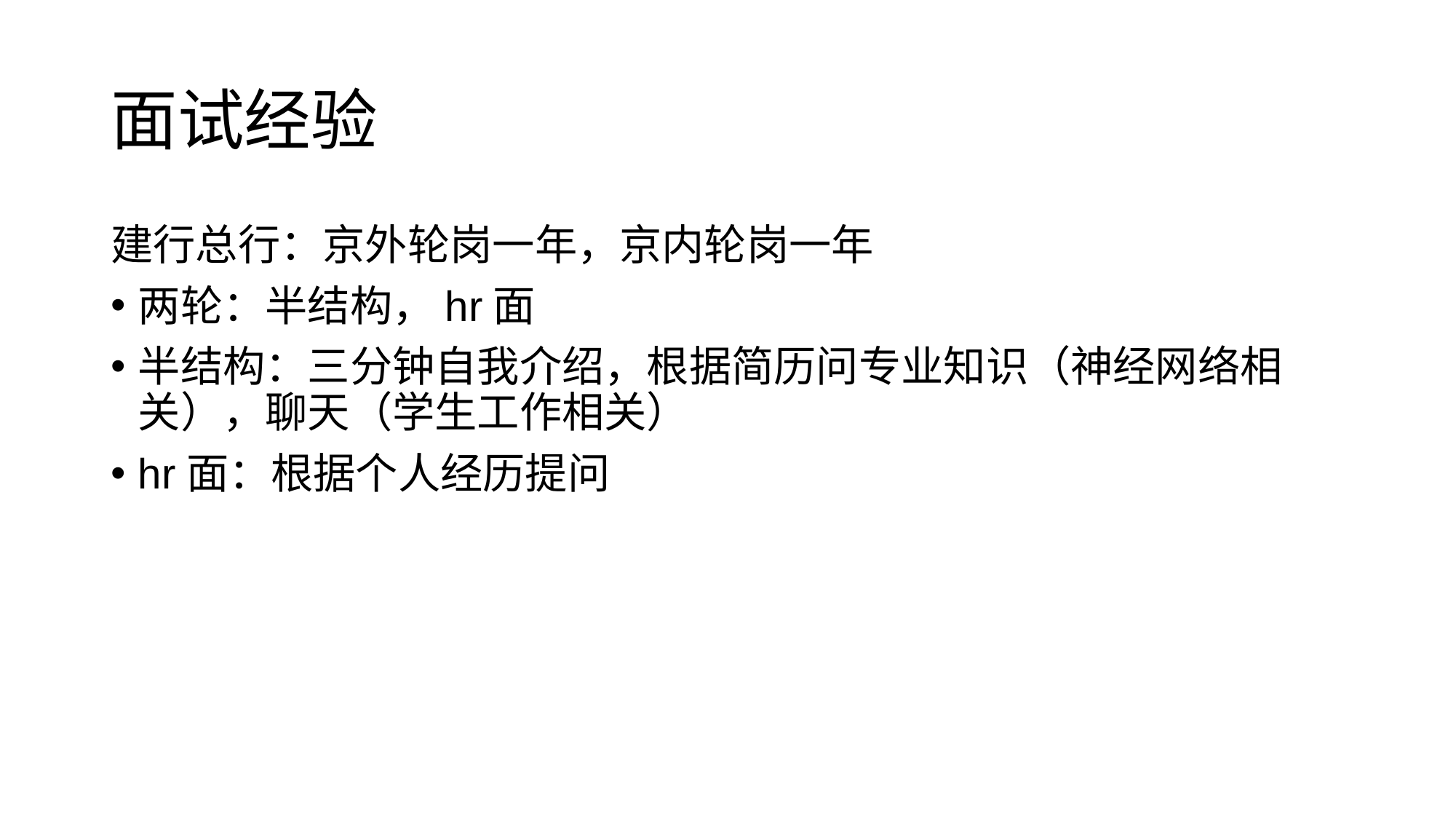

# 面试经验
建行总行：京外轮岗一年，京内轮岗一年
两轮：半结构，hr面
半结构：三分钟自我介绍，根据简历问专业知识（神经网络相关），聊天（学生工作相关）
hr面：根据个人经历提问